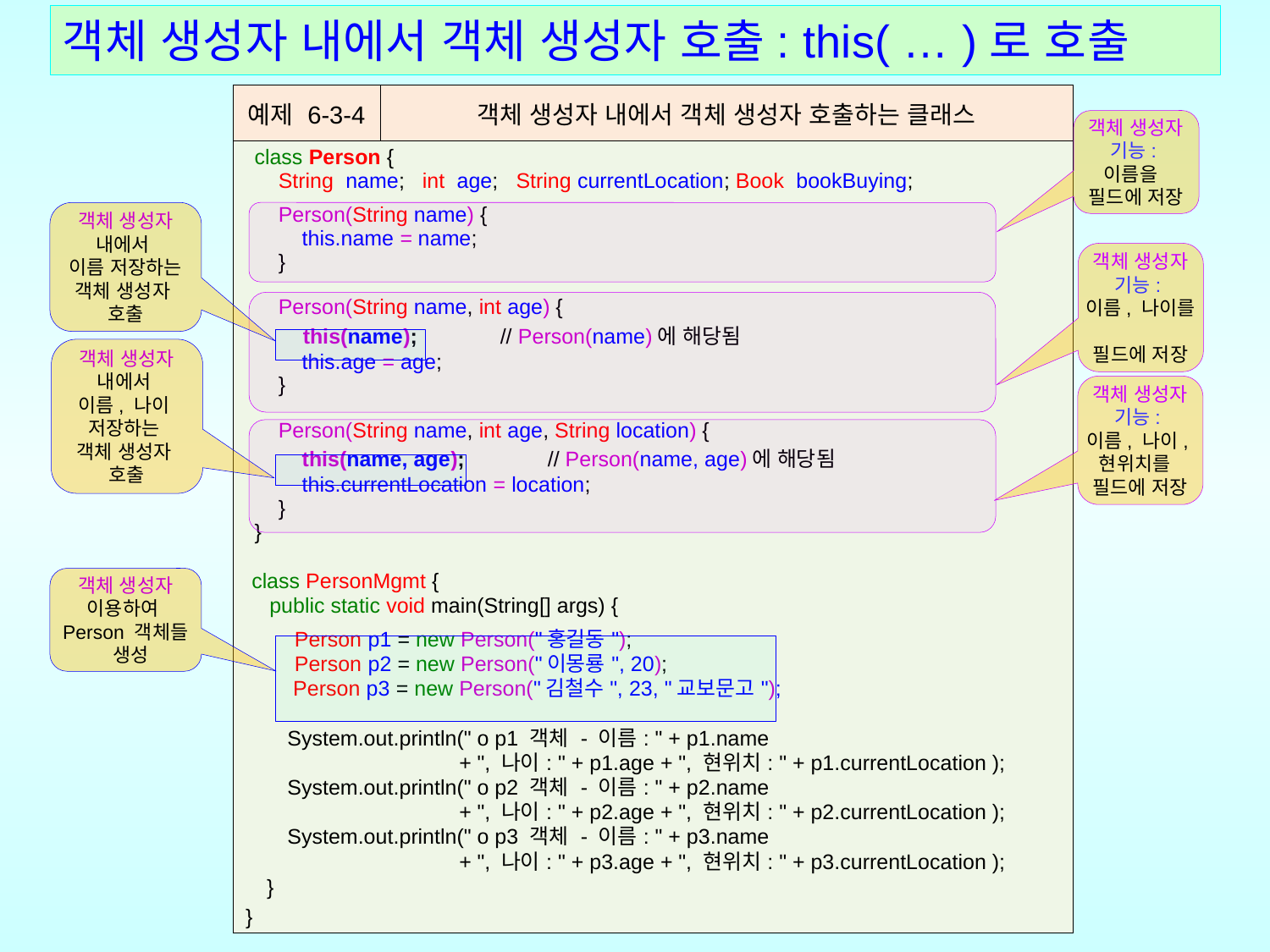

# 객체 생성자 내에서 객체 생성자 호출: this( … )로 호출
| 예제 6-3-4 | 객체 생성자 내에서 객체 생성자 호출하는 클래스 |
| --- | --- |
| class Person { String name; int age; String currentLocation; Book bookBuying; Person(String name) { this.name = name; } Person(String name, int age) { this(name); // Person(name)에 해당됨 this.age = age; } Person(String name, int age, String location) { this(name, age); // Person(name, age)에 해당됨 this.currentLocation = location; } } class PersonMgmt { public static void main(String[] args) { Person p1 = new Person("홍길동"); Person p2 = new Person("이몽룡", 20); Person p3 = new Person("김철수", 23, "교보문고"); System.out.println(" o p1 객체 - 이름: " + p1.name + ", 나이: " + p1.age + ", 현위치: " + p1.currentLocation ); System.out.println(" o p2 객체 - 이름: " + p2.name + ", 나이: " + p2.age + ", 현위치: " + p2.currentLocation ); System.out.println(" o p3 객체 - 이름: " + p3.name + ", 나이: " + p3.age + ", 현위치: " + p3.currentLocation ); } } |  |
객체 생성자
기능:
이름을
필드에 저장
객체 생성자
내에서
이름 저장하는 객체 생성자
호출

객체 생성자
기능:
이름, 나이를
필드에 저장

객체 생성자
내에서
이름, 나이
저장하는
객체 생성자
호출
객체 생성자
기능:
이름, 나이,
현위치를
필드에 저장

객체 생성자
이용하여
Person 객체들
 생성